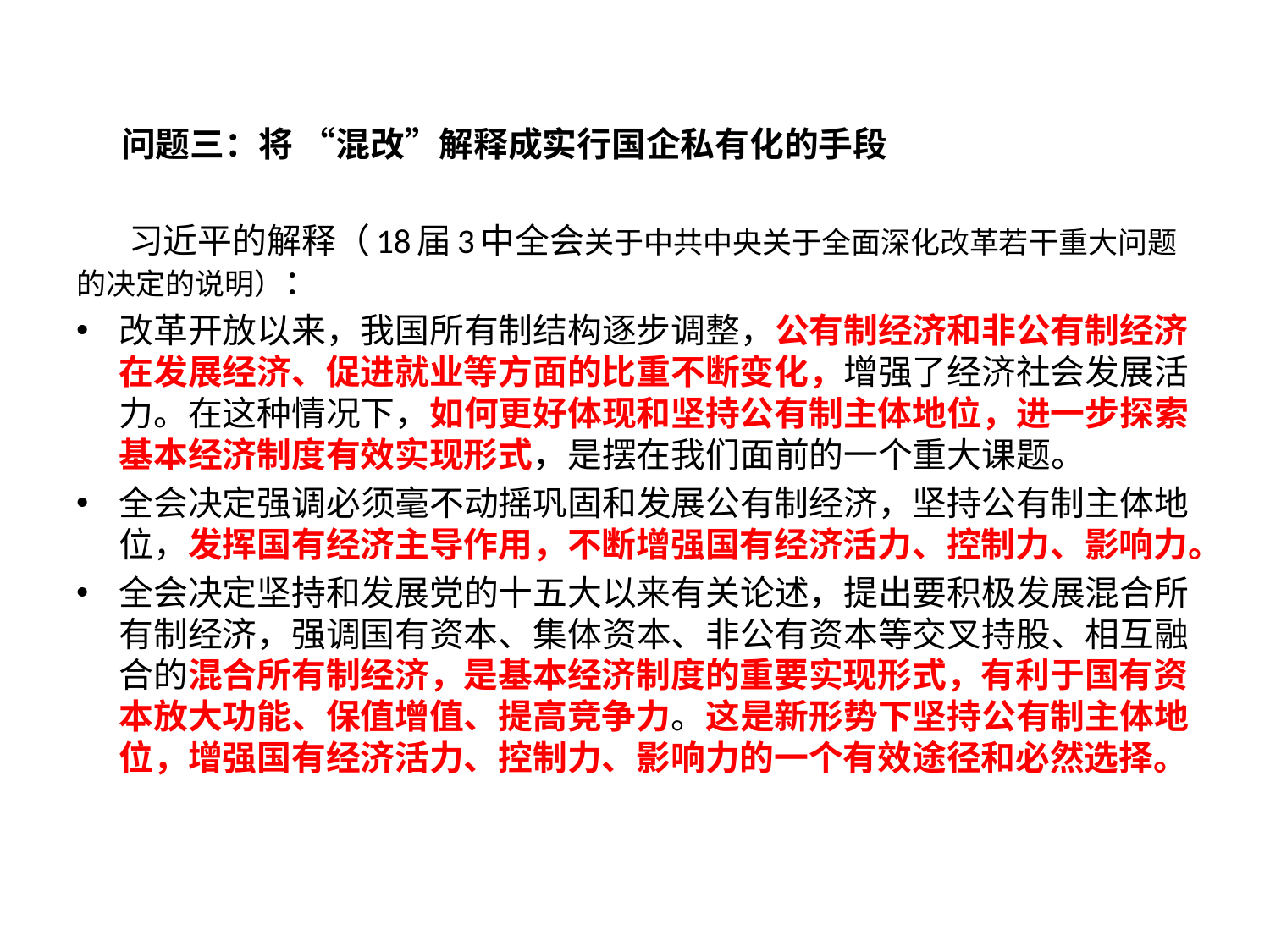

#
     问题三：将 “混改”解释成实行国企私有化的手段

      习近平的解释（18届3中全会关于中共中央关于全面深化改革若干重大问题的决定的说明）：
改革开放以来，我国所有制结构逐步调整，公有制经济和非公有制经济在发展经济、促进就业等方面的比重不断变化，增强了经济社会发展活力。在这种情况下，如何更好体现和坚持公有制主体地位，进一步探索基本经济制度有效实现形式，是摆在我们面前的一个重大课题。
全会决定强调必须毫不动摇巩固和发展公有制经济，坚持公有制主体地位，发挥国有经济主导作用，不断增强国有经济活力、控制力、影响力。
全会决定坚持和发展党的十五大以来有关论述，提出要积极发展混合所有制经济，强调国有资本、集体资本、非公有资本等交叉持股、相互融合的混合所有制经济，是基本经济制度的重要实现形式，有利于国有资本放大功能、保值增值、提高竞争力。这是新形势下坚持公有制主体地位，增强国有经济活力、控制力、影响力的一个有效途径和必然选择。